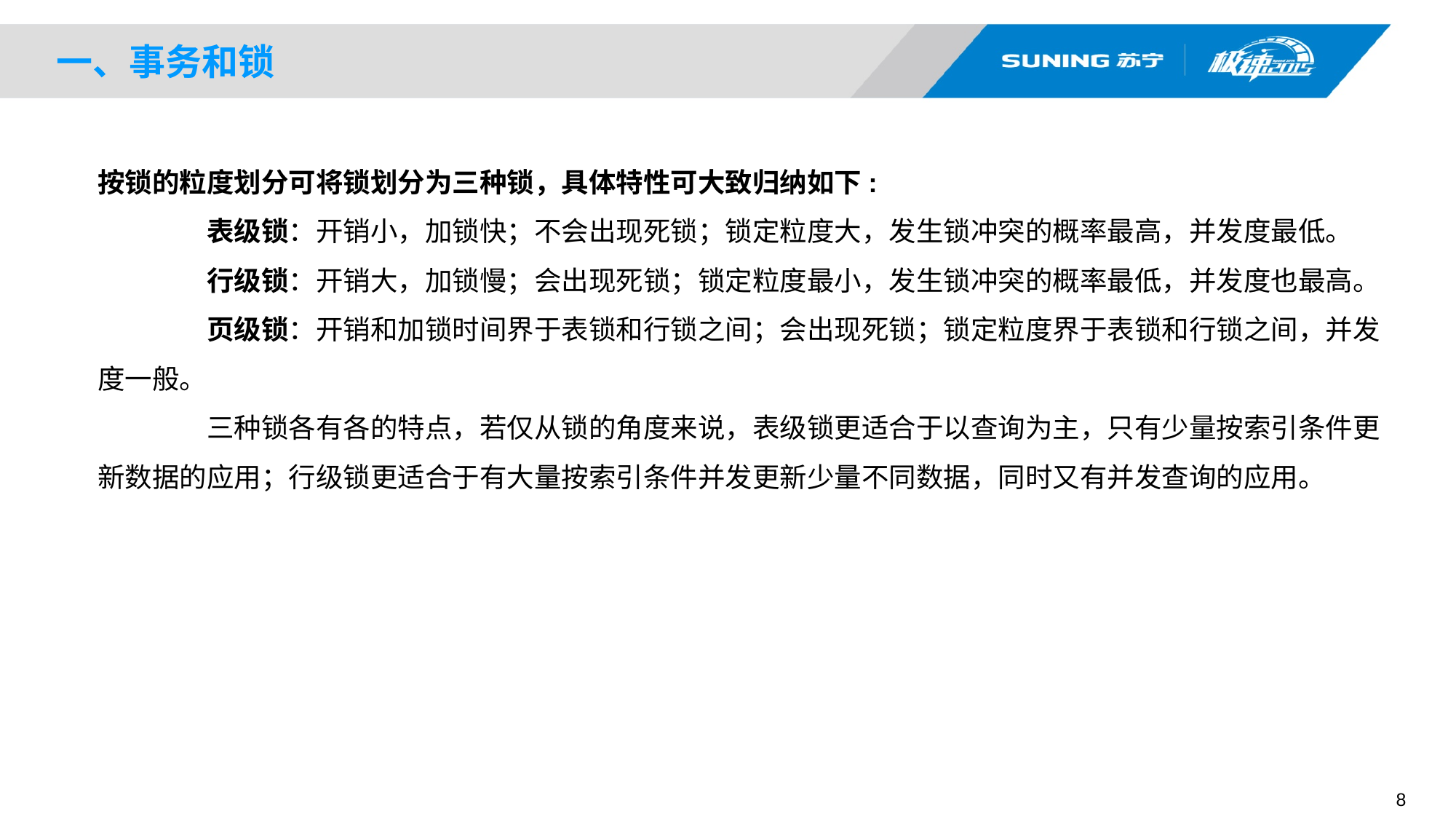

# 一、事务和锁
按锁的粒度划分可将锁划分为三种锁，具体特性可大致归纳如下:
	表级锁：开销小，加锁快；不会出现死锁；锁定粒度大，发生锁冲突的概率最高，并发度最低。
	行级锁：开销大，加锁慢；会出现死锁；锁定粒度最小，发生锁冲突的概率最低，并发度也最高。
	页级锁：开销和加锁时间界于表锁和行锁之间；会出现死锁；锁定粒度界于表锁和行锁之间，并发度一般。
	三种锁各有各的特点，若仅从锁的角度来说，表级锁更适合于以查询为主，只有少量按索引条件更新数据的应用；行级锁更适合于有大量按索引条件并发更新少量不同数据，同时又有并发查询的应用。